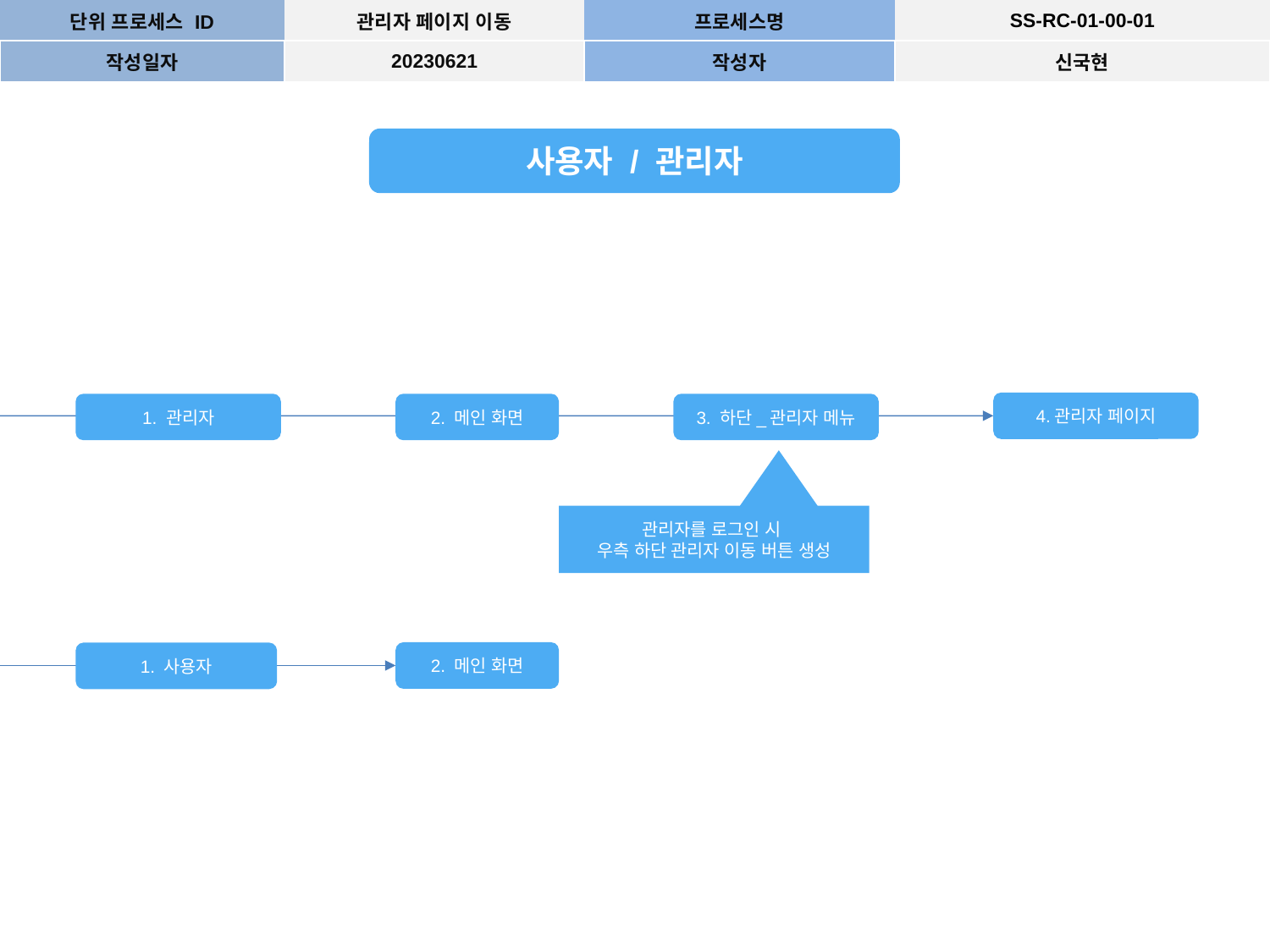

| 단위 프로세스 ID | 관리자 페이지 이동 | 프로세스명 | SS-RC-01-00-01 |
| --- | --- | --- | --- |
| 작성일자 | 20230621 | 작성자 | 신국현 |
사용자 / 관리자
4.관리자 페이지
1. 관리자
2. 메인 화면
3. 하단_관리자 메뉴
관리자를 로그인 시
우측 하단 관리자 이동 버튼 생성
2. 메인 화면
1. 사용자